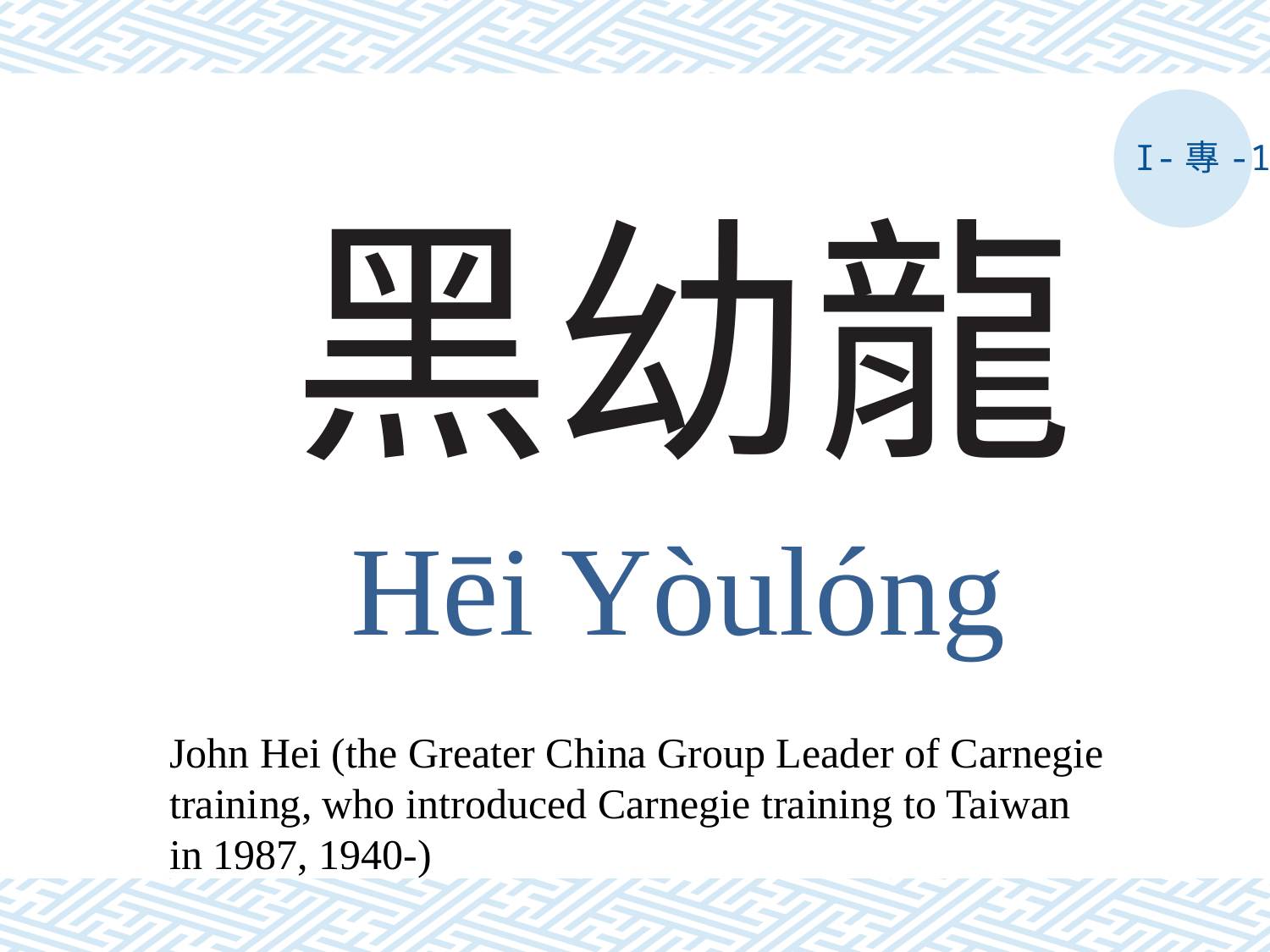

I-專-1

# 黑幼龍
Hēi Yòulóng
John Hei (the Greater China Group Leader of Carnegie training, who introduced Carnegie training to Taiwan in 1987, 1940-)